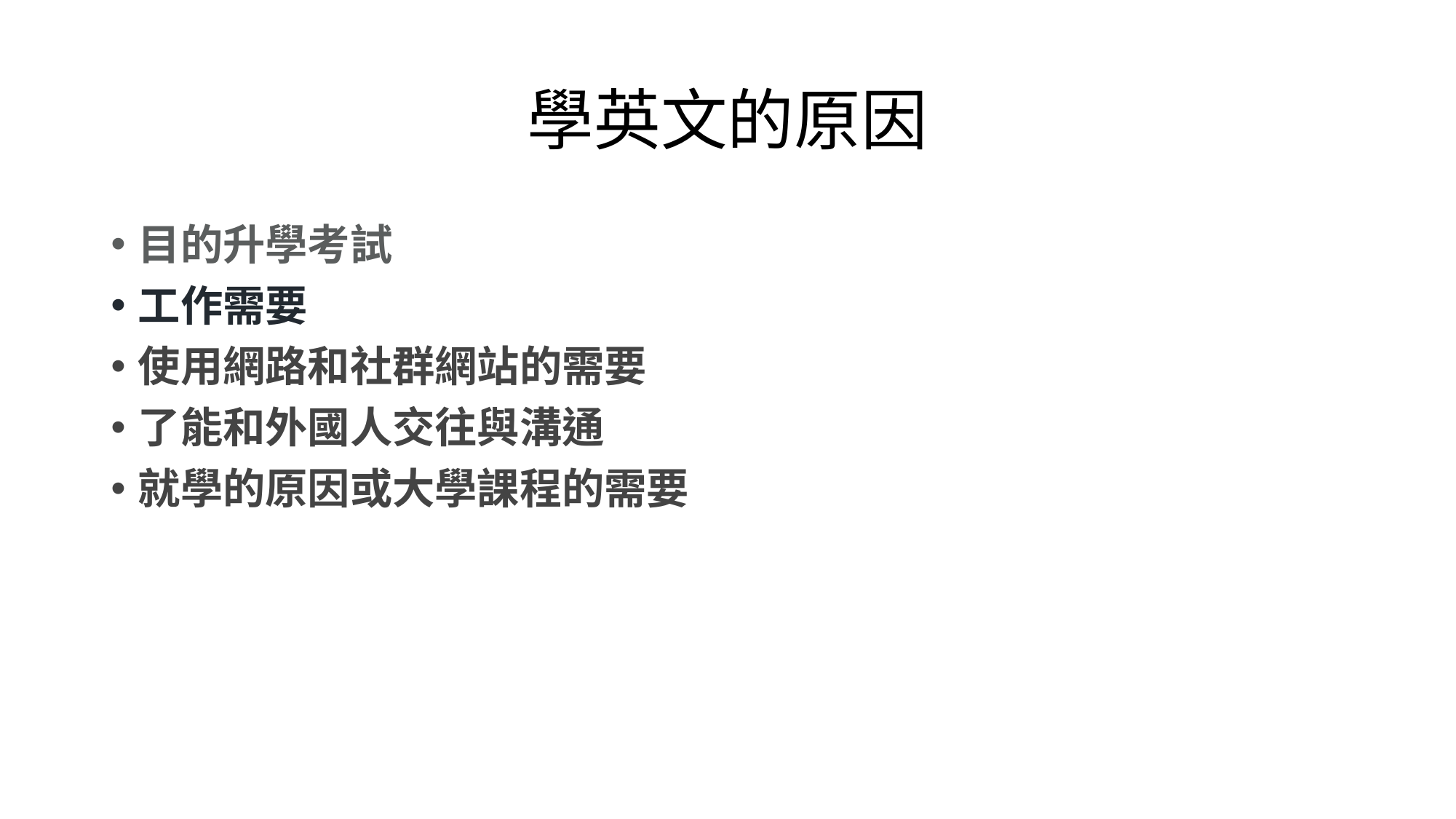

# 學英文的原因
目的升學考試
工作需要
使用網路和社群網站的需要
了能和外國人交往與溝通
就學的原因或大學課程的需要